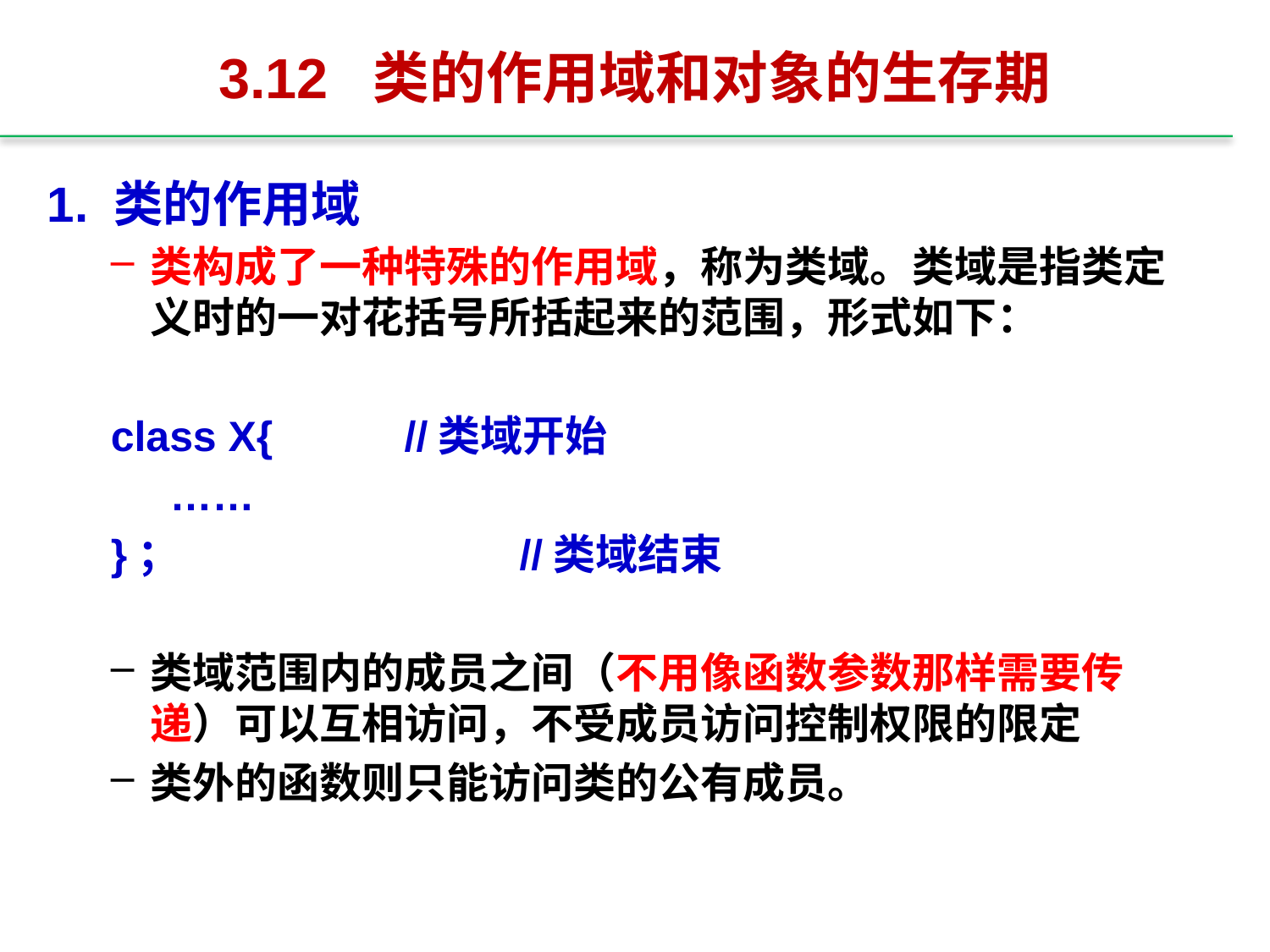

# 3.12  类的作用域和对象的生存期
1. 类的作用域
类构成了一种特殊的作用域，称为类域。类域是指类定义时的一对花括号所括起来的范围，形式如下：

class X{		//类域开始
     ……
}；		           //类域结束

类域范围内的成员之间（不用像函数参数那样需要传递）可以互相访问，不受成员访问控制权限的限定
类外的函数则只能访问类的公有成员。